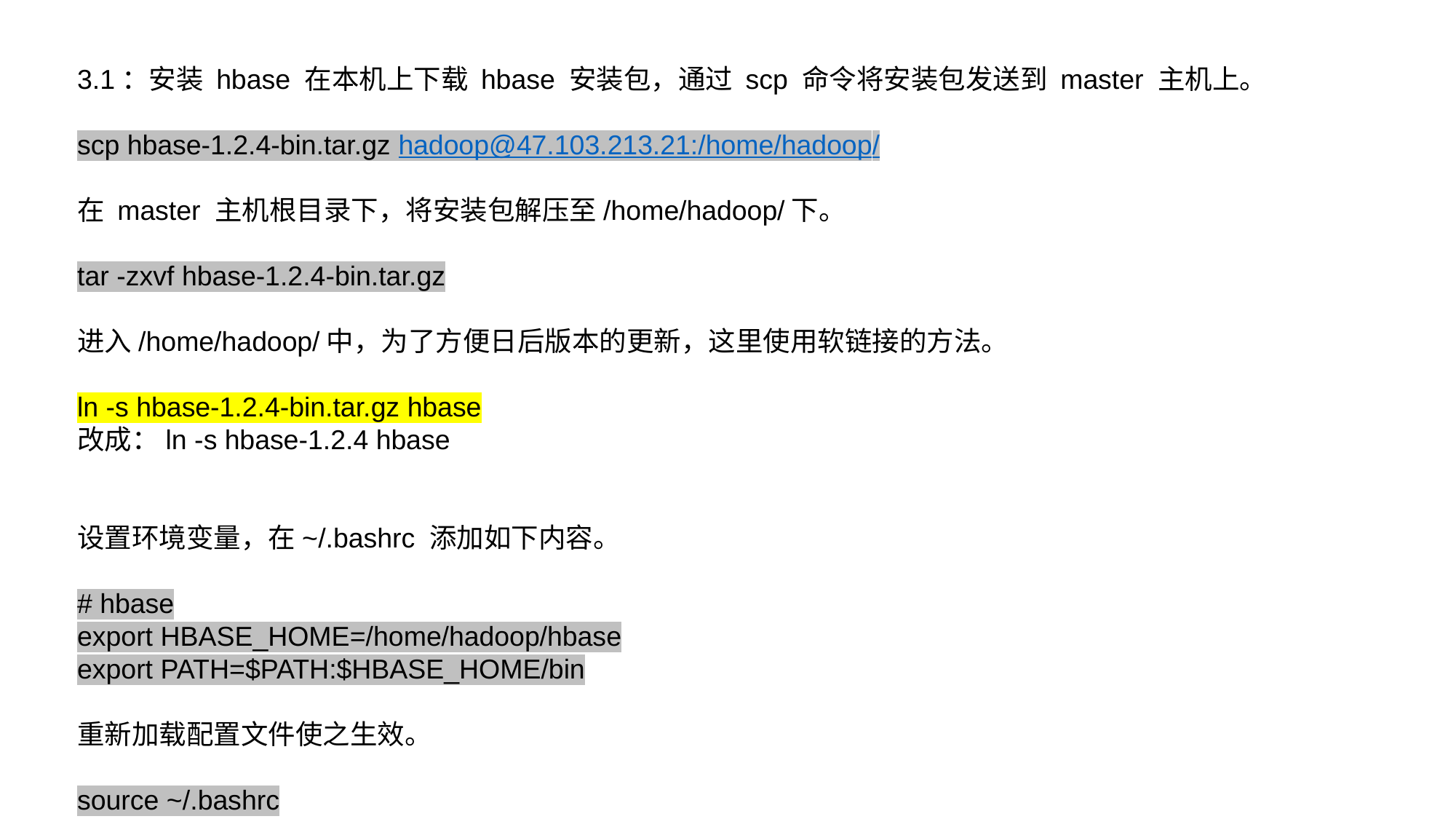

3.1：安装 hbase 在本机上下载 hbase 安装包，通过 scp 命令将安装包发送到 master 主机上。

scp hbase-1.2.4-bin.tar.gz hadoop@47.103.213.21:/home/hadoop/

在 master 主机根⽬录下，将安装包解压⾄/home/hadoop/下。

tar -zxvf hbase-1.2.4-bin.tar.gz

进⼊/home/hadoop/中，为了⽅便⽇后版本的更新，这⾥使⽤软链接的⽅法。

ln -s hbase-1.2.4-bin.tar.gz hbase
改成：ln -s hbase-1.2.4 hbase

设置环境变量，在~/.bashrc 添加如下内容。

# hbase
export HBASE_HOME=/home/hadoop/hbase
export PATH=$PATH:$HBASE_HOME/bin

重新加载配置⽂件使之⽣效。

source ~/.bashrc